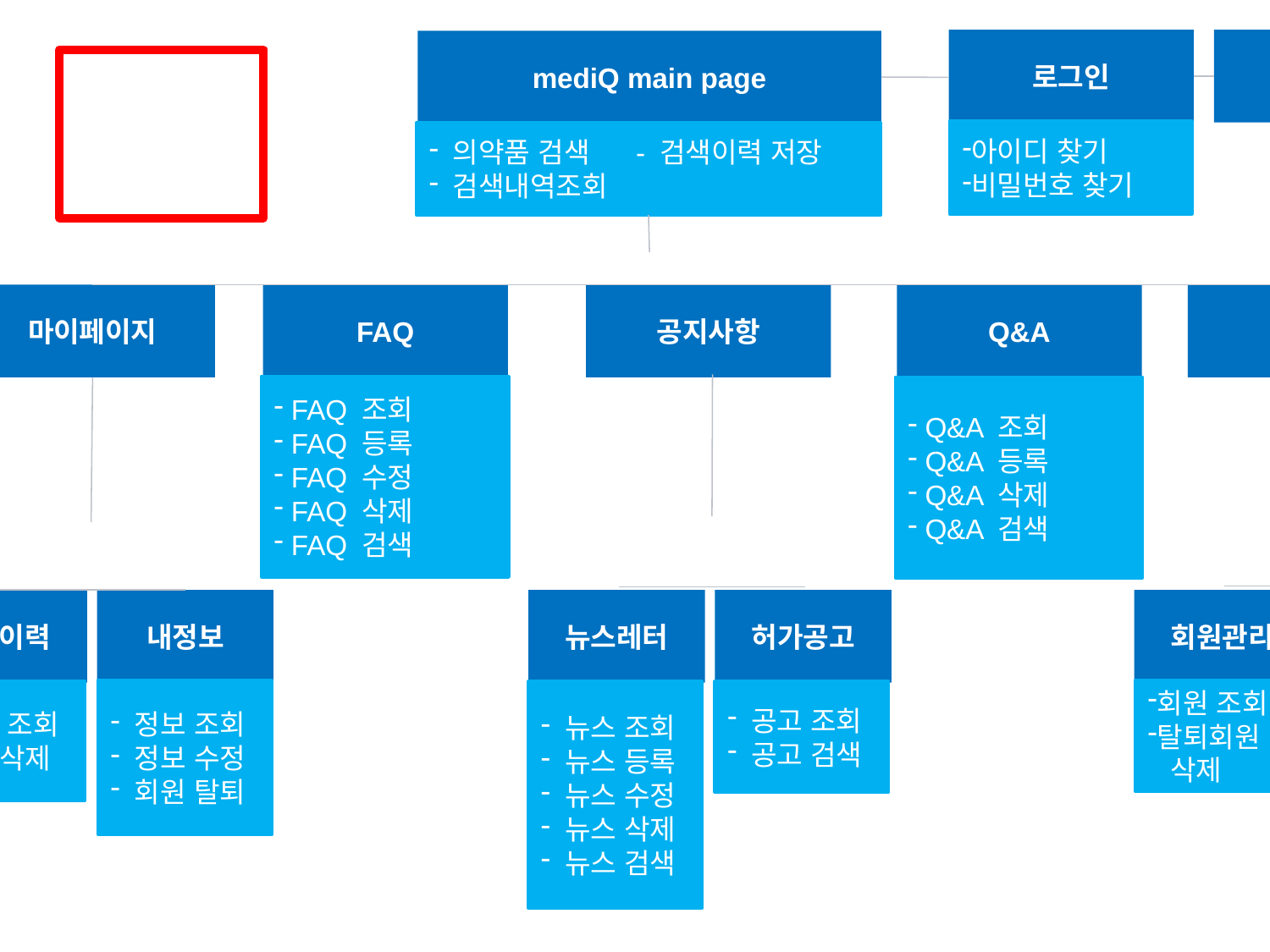

로그인
회원가입
mediQ main page

아이디 찾기
비밀번호 찾기
 의약품 검색     - 검색이력 저장
 검색내역조회
마이페이지
FAQ
공지사항
Q&A
관리자
 FAQ 조회
 FAQ 등록
 FAQ 수정
 FAQ 삭제
 FAQ 검색
 Q&A 조회
 Q&A 등록
 Q&A 삭제
 Q&A 검색
검색이력
내정보
뉴스레터
허가공고
회원관리
의약품관리
 약품 조회
 약품 수정
 약품 삭제
 약품 검색
회원 조회
탈퇴회원
  삭제
 정보 조회
 정보 수정
 회원 탈퇴
 뉴스 조회
 뉴스 등록
 뉴스 수정
 뉴스 삭제
 뉴스 검색
 공고 조회
 공고 검색
 이력 조회
 이력삭제